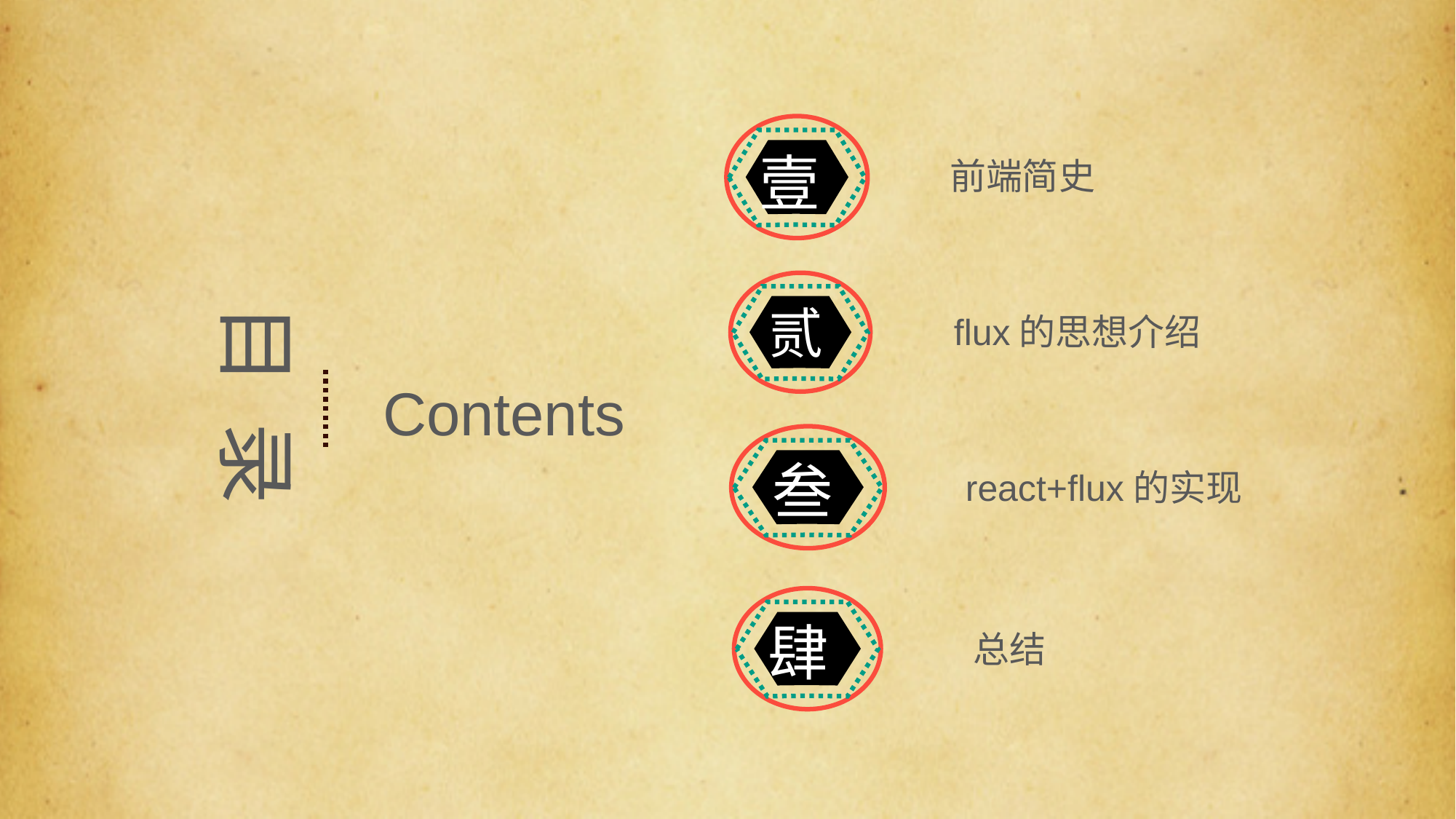

壹

前端简史

贰

flux的思想介绍
目  录
Contents

叁

react+flux的实现

肆

总结